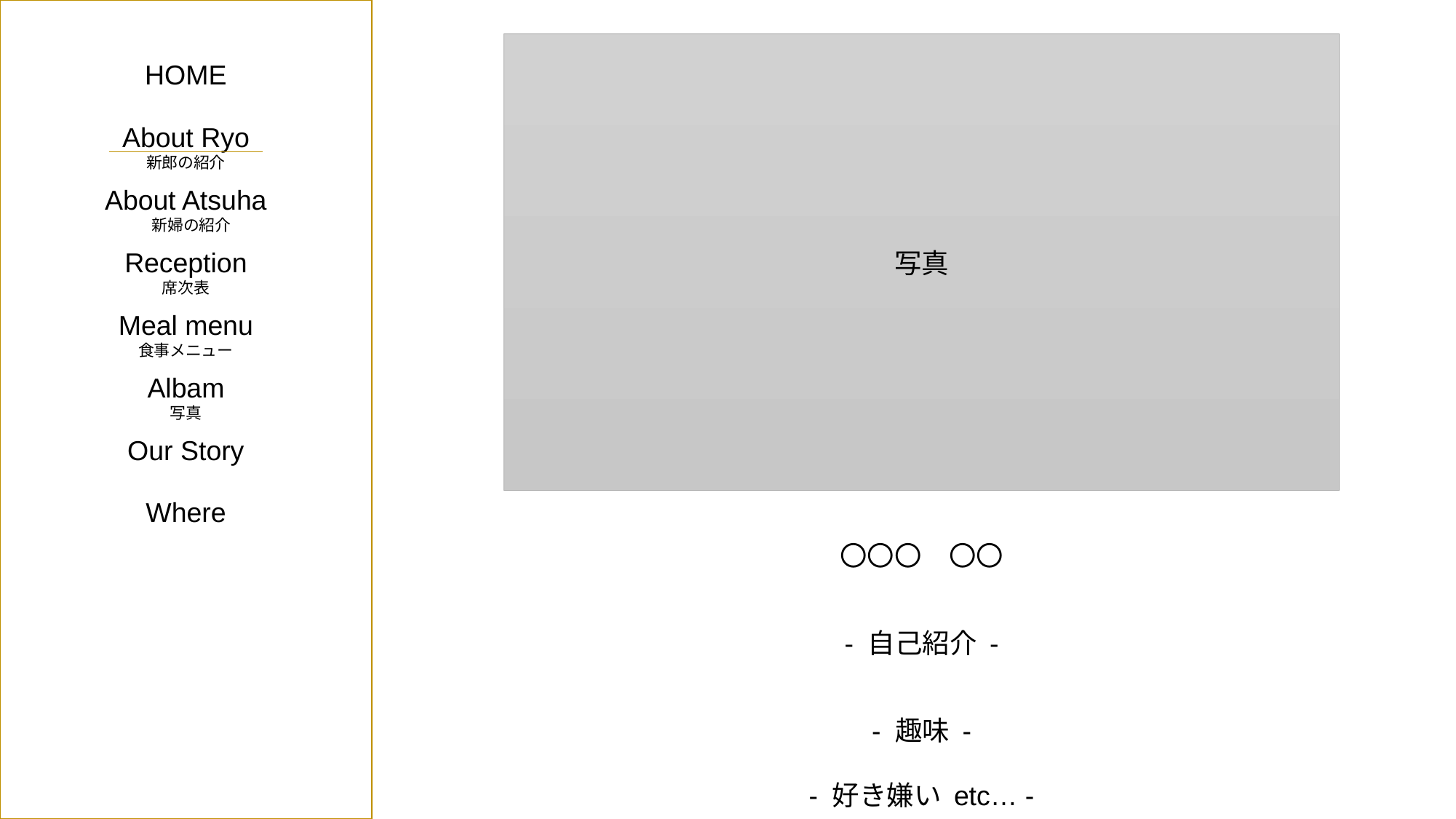

写真
HOME
About Ryo
新郎の紹介
About Atsuha
新婦の紹介
Reception
席次表
Meal menu
食事メニュー
Albam
写真
Our Story
Where
〇〇〇　〇〇
- 自己紹介 -
- 趣味 -
- 好き嫌い etc… -